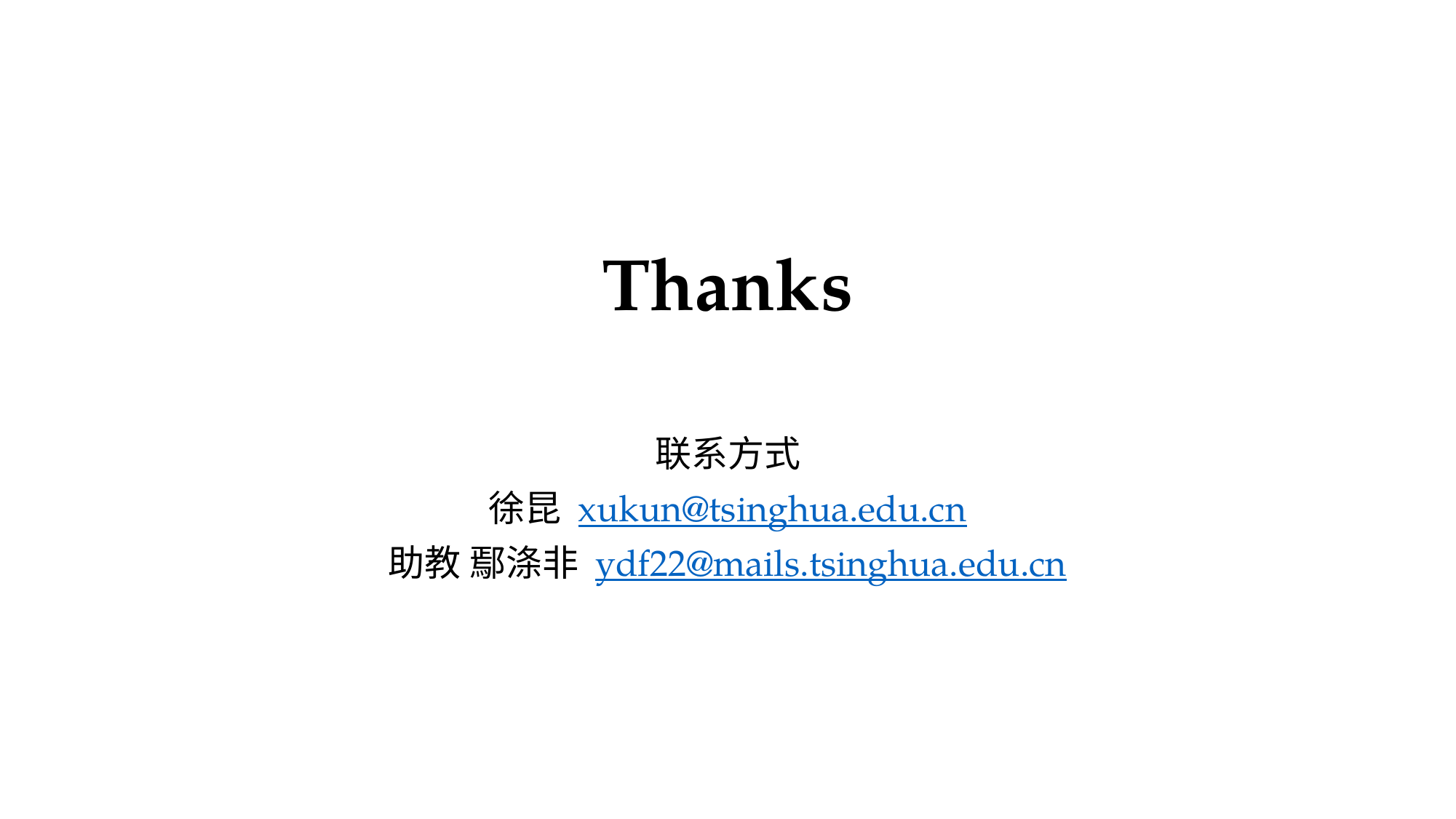

# Thanks
联系方式
徐昆 xukun@tsinghua.edu.cn
助教 鄢涤非 ydf22@mails.tsinghua.edu.cn